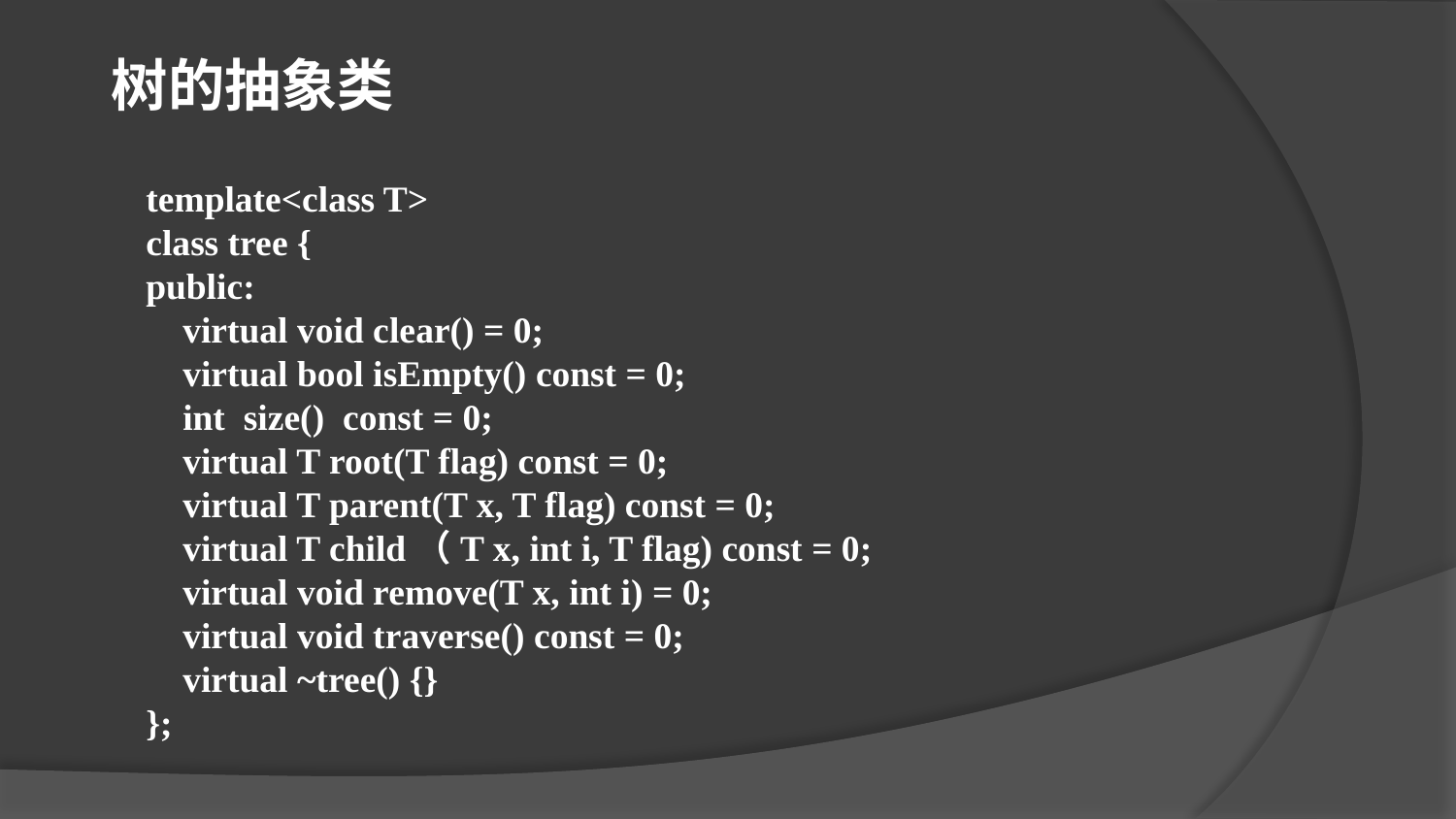

树的抽象类
template<class T>
class tree {
public:
    virtual void clear() = 0;
    virtual bool isEmpty() const = 0;
    int  size()  const = 0;
    virtual T root(T flag) const = 0;
    virtual T parent(T x, T flag) const = 0;
    virtual T child（T x, int i, T flag) const = 0;
    virtual void remove(T x, int i) = 0;
    virtual void traverse() const = 0;
    virtual ~tree() {}
};